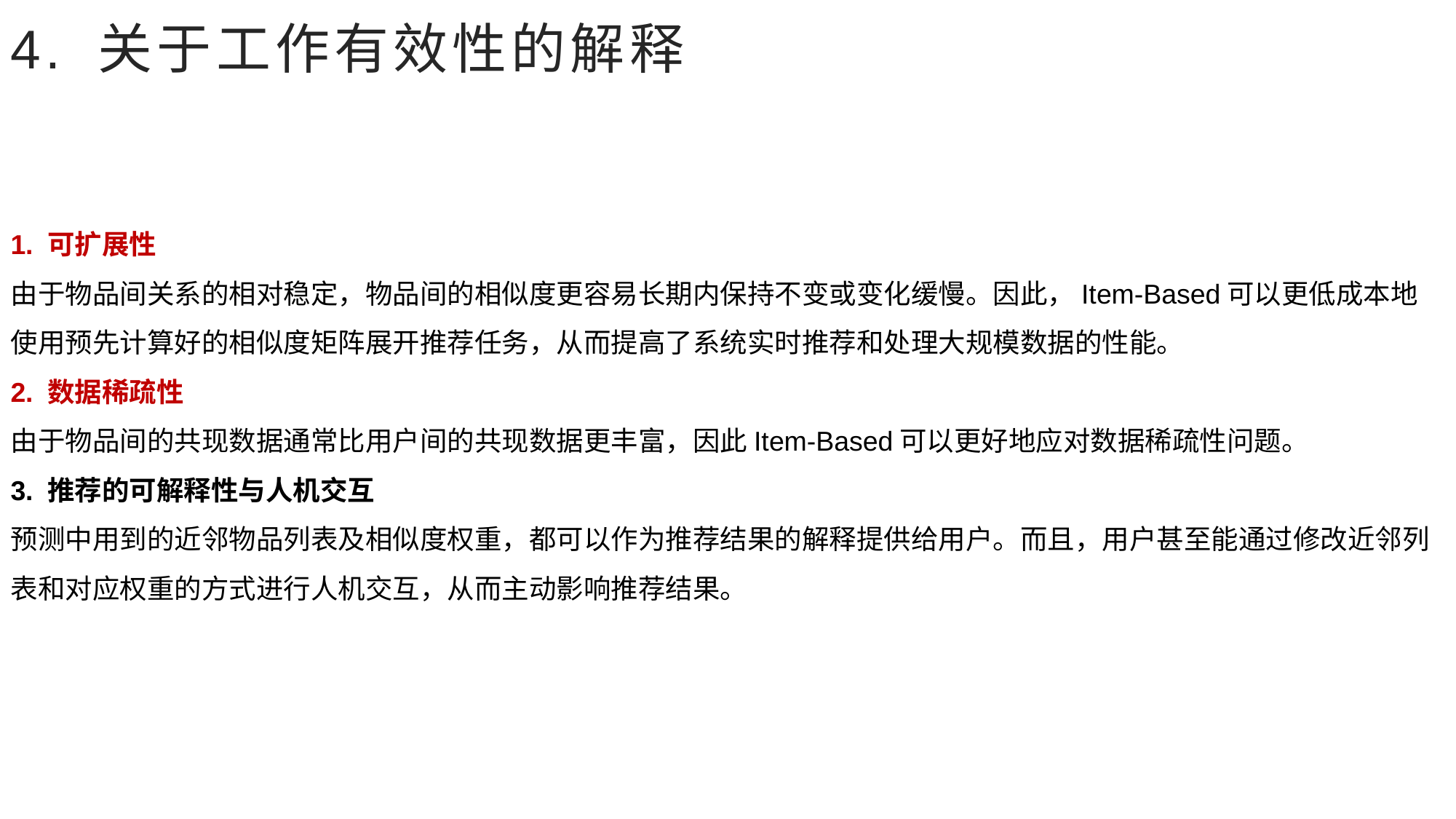

# 4. 关于工作有效性的解释
1. 可扩展性
由于物品间关系的相对稳定，物品间的相似度更容易长期内保持不变或变化缓慢。因此，Item-Based可以更低成本地使用预先计算好的相似度矩阵展开推荐任务，从而提高了系统实时推荐和处理大规模数据的性能。
2. 数据稀疏性
由于物品间的共现数据通常比用户间的共现数据更丰富，因此Item-Based可以更好地应对数据稀疏性问题。
3. 推荐的可解释性与人机交互
预测中用到的近邻物品列表及相似度权重，都可以作为推荐结果的解释提供给用户。而且，用户甚至能通过修改近邻列表和对应权重的方式进行人机交互，从而主动影响推荐结果。